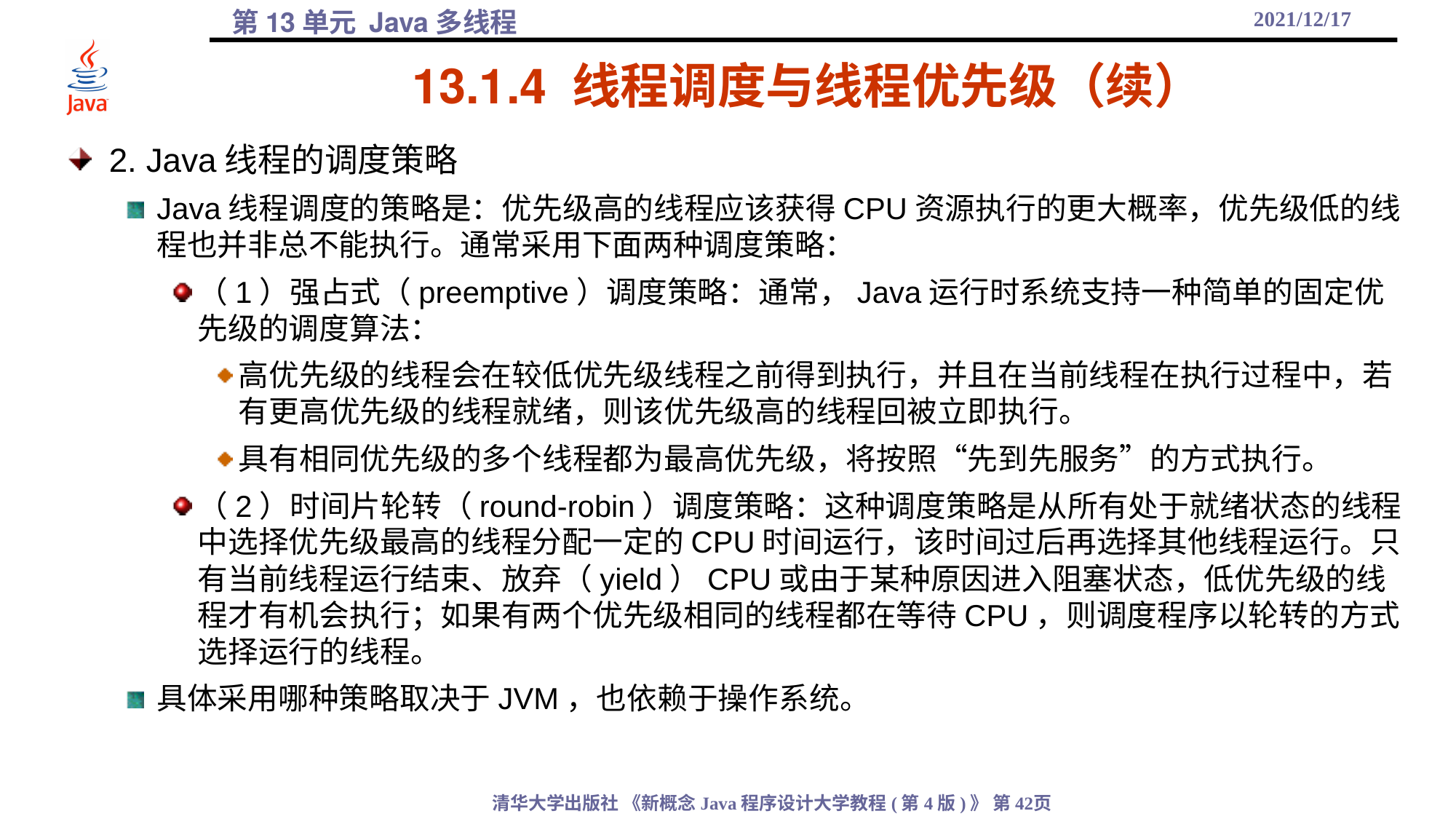

2021/12/17
# 13.1.4 线程调度与线程优先级（续）
2. Java线程的调度策略
Java线程调度的策略是：优先级高的线程应该获得CPU资源执行的更大概率，优先级低的线程也并非总不能执行。通常采用下面两种调度策略：
（1）强占式（preemptive）调度策略：通常，Java运行时系统支持一种简单的固定优先级的调度算法：
高优先级的线程会在较低优先级线程之前得到执行，并且在当前线程在执行过程中，若有更高优先级的线程就绪，则该优先级高的线程回被立即执行。
具有相同优先级的多个线程都为最高优先级，将按照“先到先服务”的方式执行。
（2）时间片轮转（round-robin）调度策略：这种调度策略是从所有处于就绪状态的线程中选择优先级最高的线程分配一定的CPU时间运行，该时间过后再选择其他线程运行。只有当前线程运行结束、放弃（yield）CPU或由于某种原因进入阻塞状态，低优先级的线程才有机会执行；如果有两个优先级相同的线程都在等待CPU，则调度程序以轮转的方式选择运行的线程。
具体采用哪种策略取决于JVM，也依赖于操作系统。